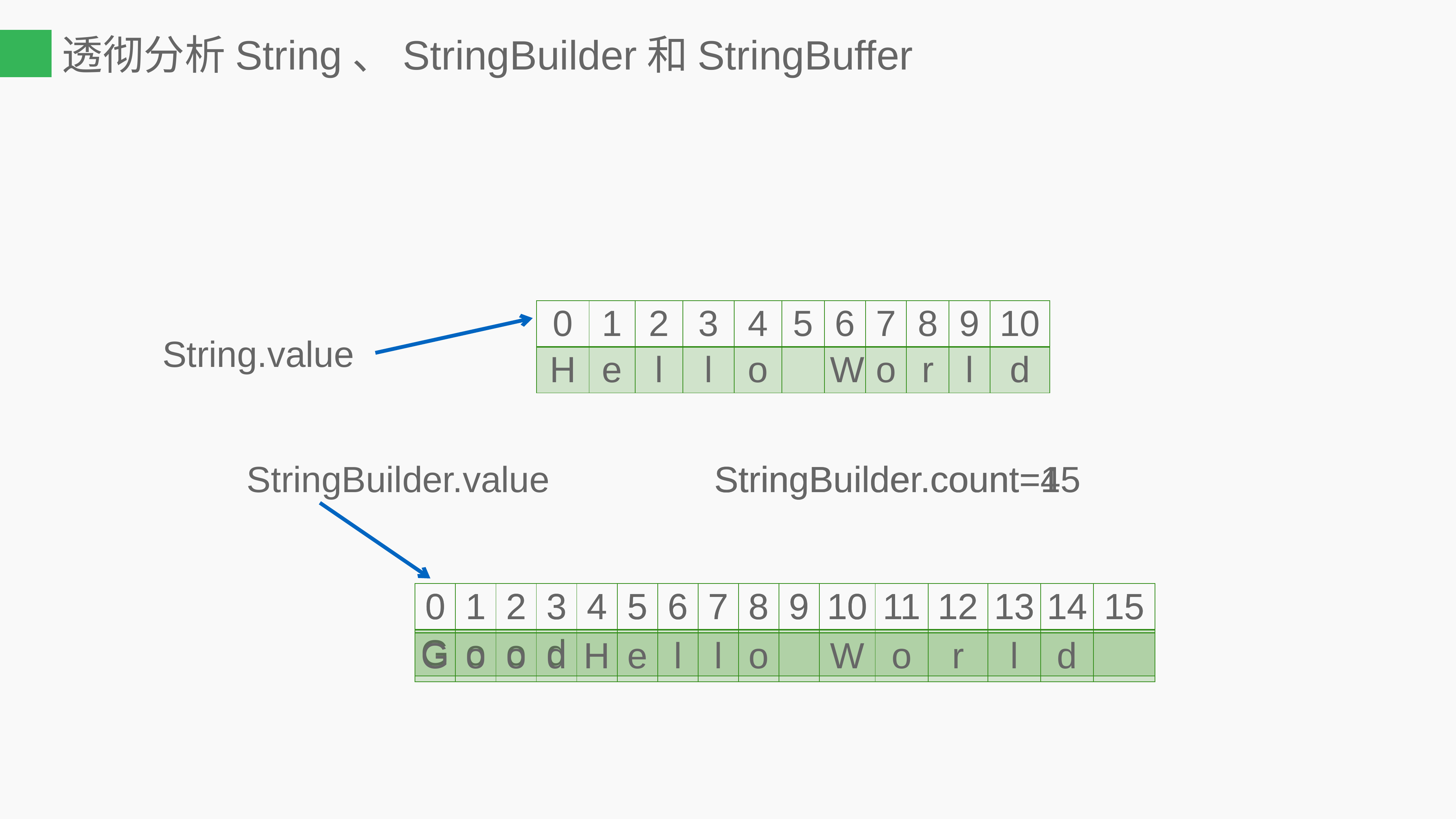

# 透彻分析String、StringBuilder和StringBuffer

| 0 | 1 | 2 | 3 | 4 | 5 | 6 | 7 | 8 | 9 | 10 |
| --- | --- | --- | --- | --- | --- | --- | --- | --- | --- | --- |
| H | e | l | l | o |  | W | o | r | l | d |
String.value
StringBuilder.count=15
StringBuilder.count=4
StringBuilder.value
| 0 | 1 | 2 | 3 | 4 | 5 | 6 | 7 | 8 | 9 | 10 | 11 | 12 | 13 | 14 | 15 |
| --- | --- | --- | --- | --- | --- | --- | --- | --- | --- | --- | --- | --- | --- | --- | --- |
| G | o | o | d | H | e | l | l | o |  | W | o | r | l | d |  |
| 0 | 1 | 2 | 3 | 4 | 5 | 6 | 7 | 8 | 9 | 10 | 11 | 12 | 13 | 14 | 15 |
| --- | --- | --- | --- | --- | --- | --- | --- | --- | --- | --- | --- | --- | --- | --- | --- |
| G | o | o | d |  |  |  |  |  |  |  |  |  |  |  |  |